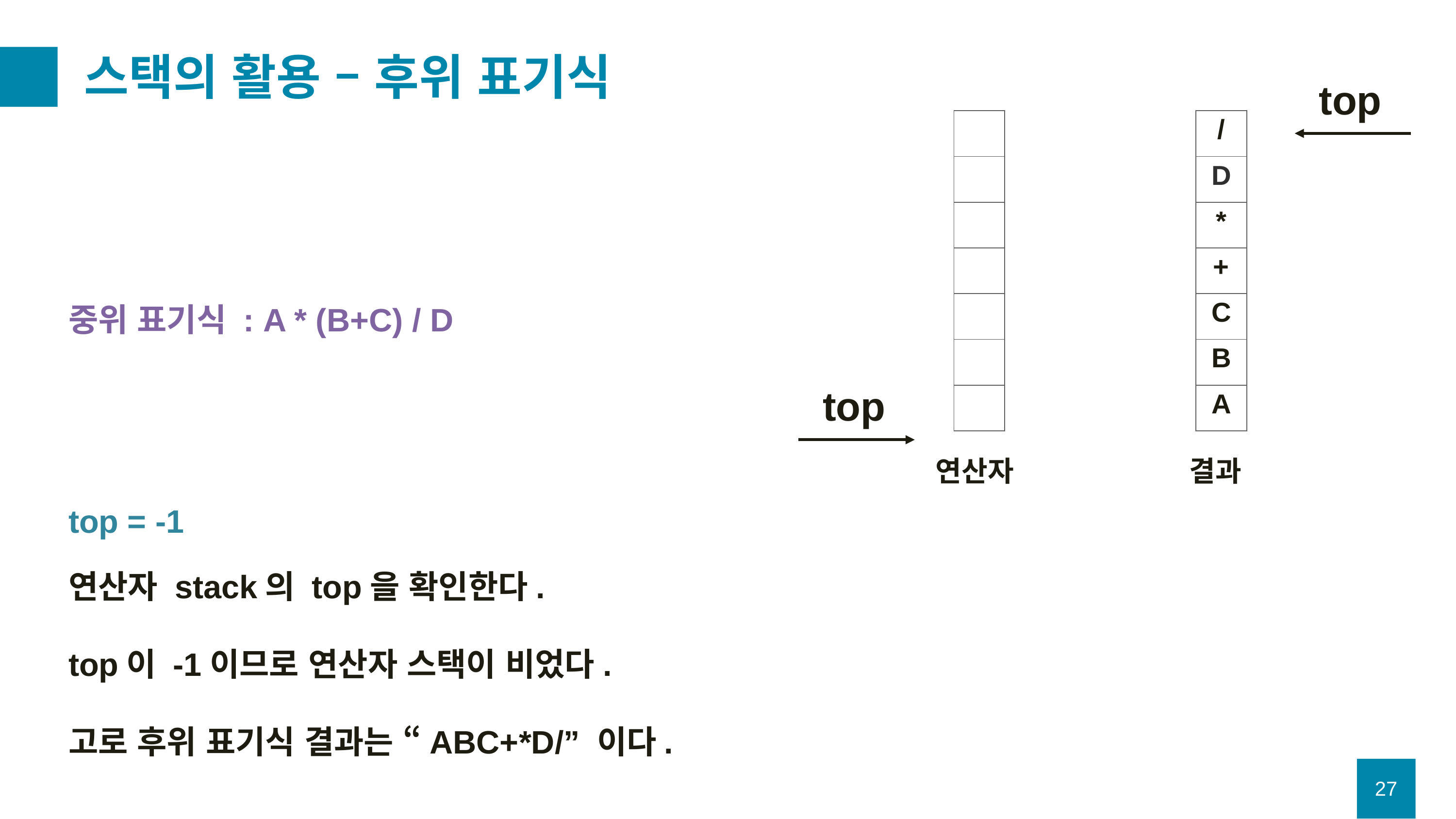

# 스택의 활용 – 후위 표기식
top
|  |
| --- |
|  |
|  |
|  |
|  |
|  |
|  |
| / |
| --- |
| D |
| \* |
| + |
| C |
| B |
| A |
중위 표기식 : A * (B+C) / D
top
연산자
결과
top = -1
연산자 stack의 top을 확인한다.

top이 -1이므로 연산자 스택이 비었다.

고로 후위 표기식 결과는 “ABC+*D/” 이다.
27